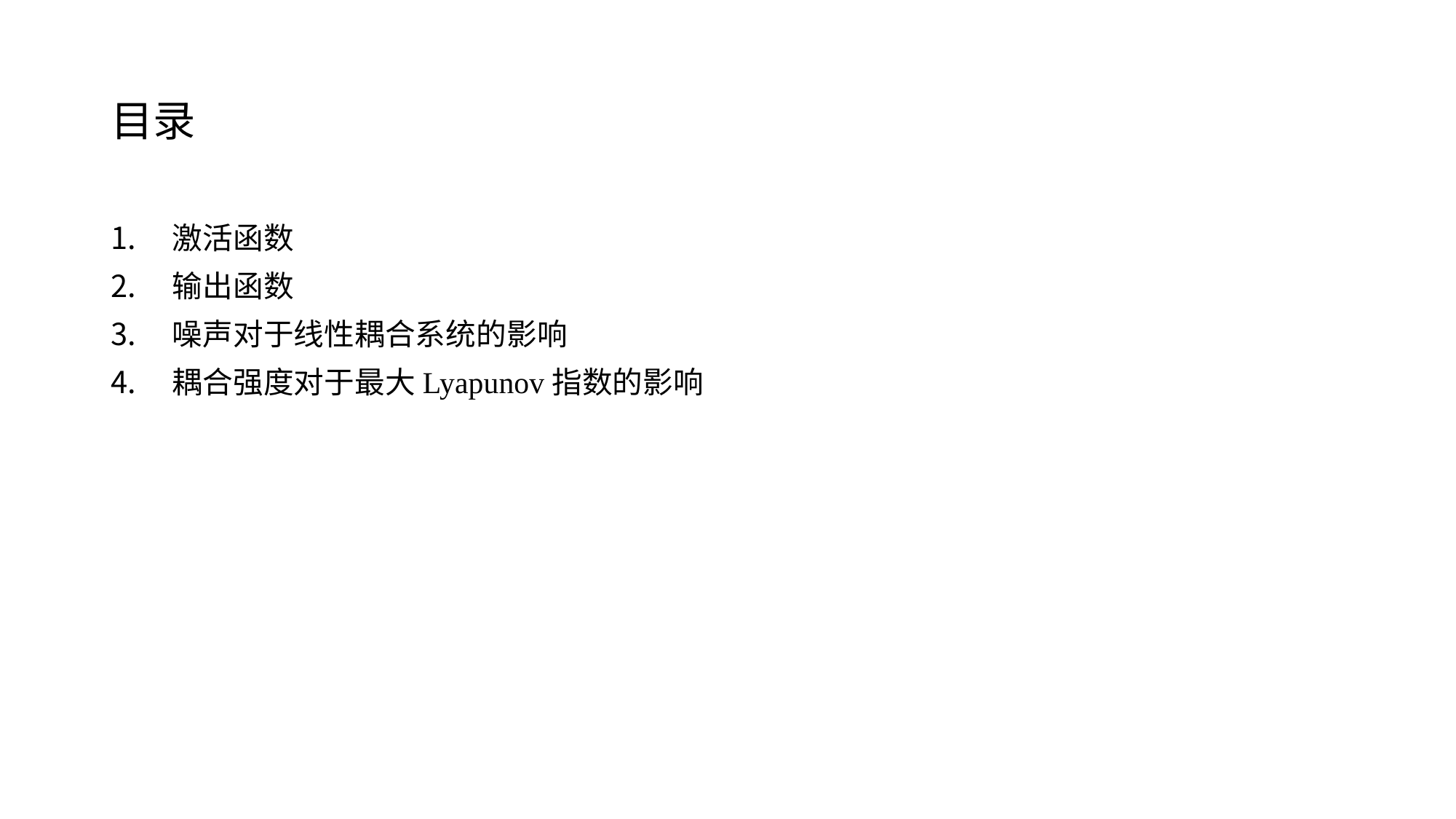

# 目录
激活函数
输出函数
噪声对于线性耦合系统的影响
耦合强度对于最大Lyapunov指数的影响